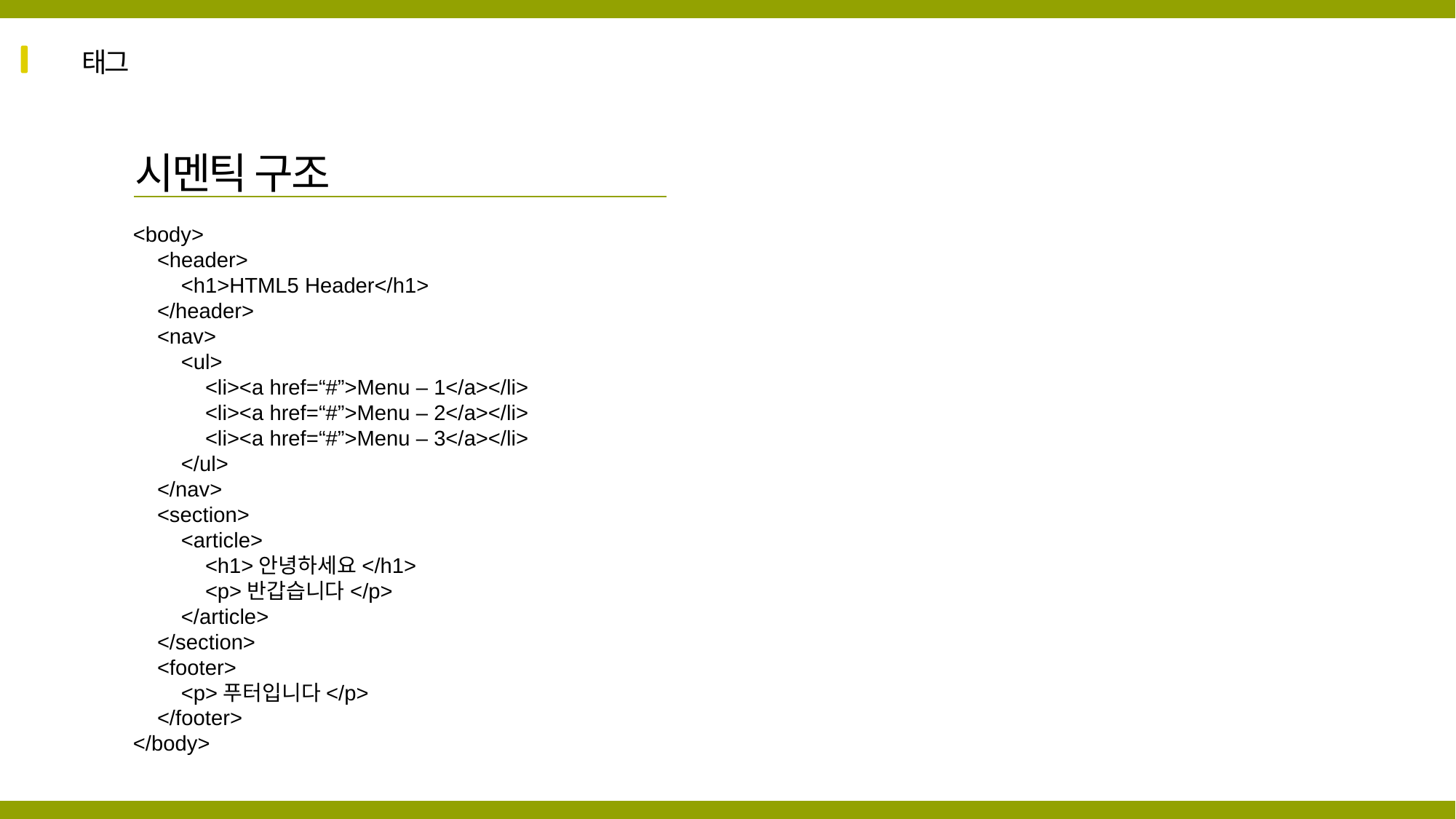

태그

시멘틱 구조
<body>
    <header>
        <h1>HTML5 Header</h1>
    </header>
    <nav>
        <ul>
            <li><a href=“#”>Menu – 1</a></li>
            <li><a href=“#”>Menu – 2</a></li>
            <li><a href=“#”>Menu – 3</a></li>
        </ul>
    </nav>
    <section>
        <article>
            <h1>안녕하세요</h1>
            <p>반갑습니다</p>
        </article>
    </section>
    <footer>
        <p>푸터입니다</p>
    </footer>
</body>